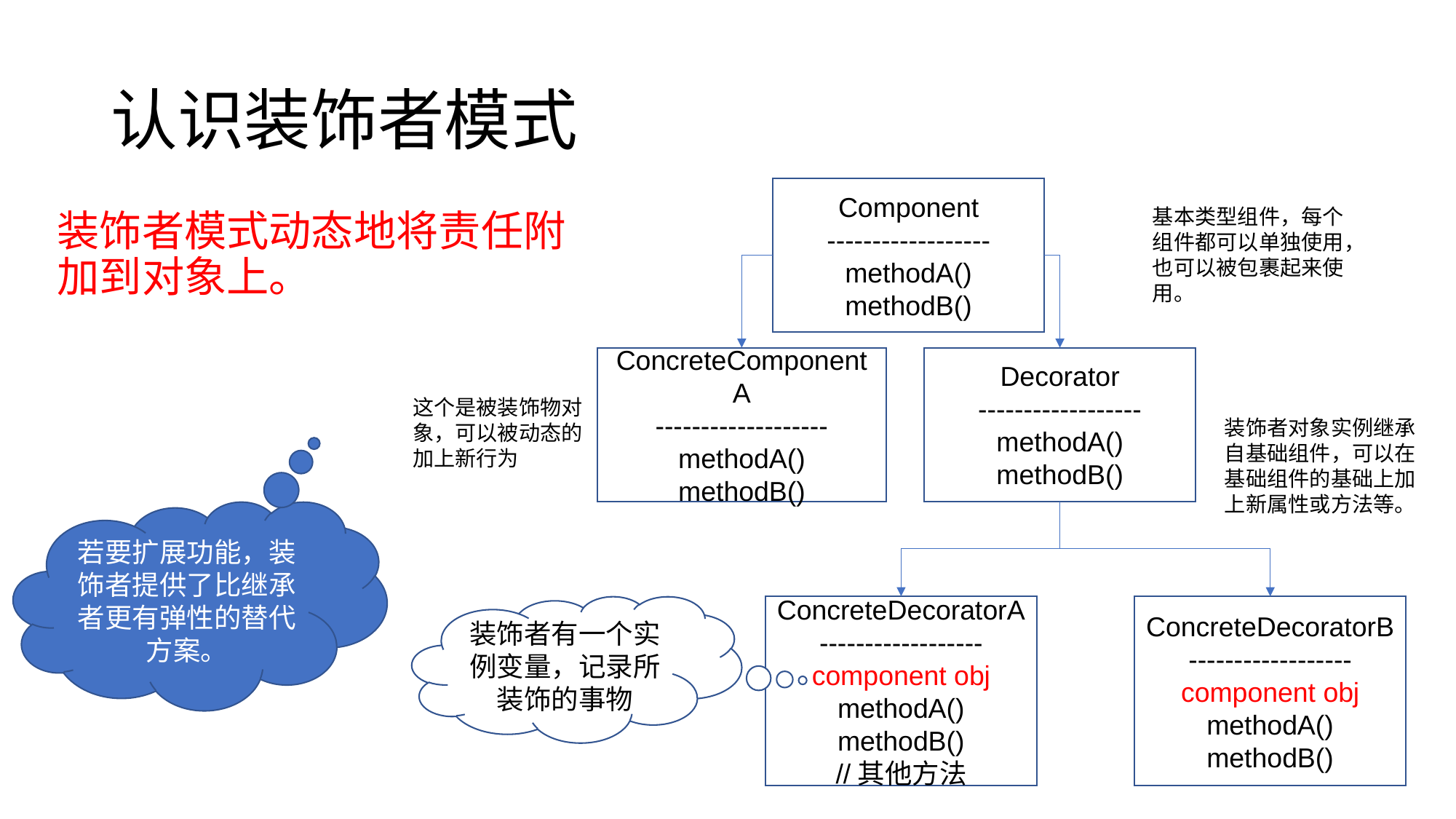

# 认识装饰者模式
Component
------------------
methodA()
methodB()
基本类型组件，每个组件都可以单独使用，也可以被包裹起来使用。
装饰者模式动态地将责任附加到对象上。

ConcreteComponentA
-------------------
methodA()
methodB()
Decorator
------------------
methodA()
methodB()
这个是被装饰物对象，可以被动态的加上新行为
装饰者对象实例继承自基础组件，可以在基础组件的基础上加上新属性或方法等。
若要扩展功能，装饰者提供了比继承者更有弹性的替代方案。
装饰者有一个实例变量，记录所装饰的事物
ConcreteDecoratorB
------------------
component obj
methodA()
methodB()
ConcreteDecoratorA
------------------
component obj
methodA()
methodB()
//其他方法